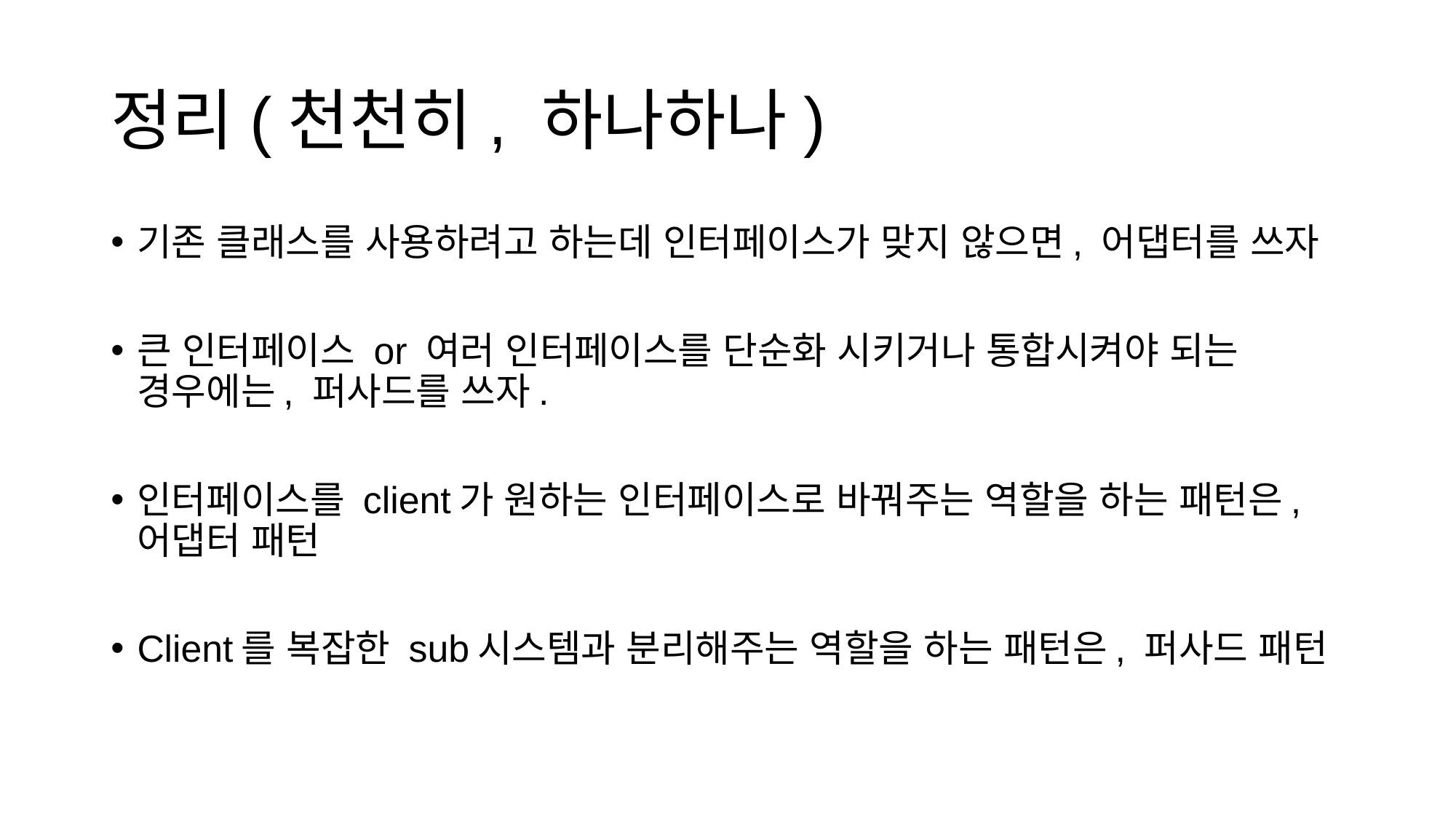

# 정리(천천히, 하나하나)
기존 클래스를 사용하려고 하는데 인터페이스가 맞지 않으면, 어댑터를 쓰자

큰 인터페이스 or 여러 인터페이스를 단순화 시키거나 통합시켜야 되는 경우에는, 퍼사드를 쓰자.

인터페이스를 client가 원하는 인터페이스로 바꿔주는 역할을 하는 패턴은, 어댑터 패턴

Client를 복잡한 sub시스템과 분리해주는 역할을 하는 패턴은, 퍼사드 패턴